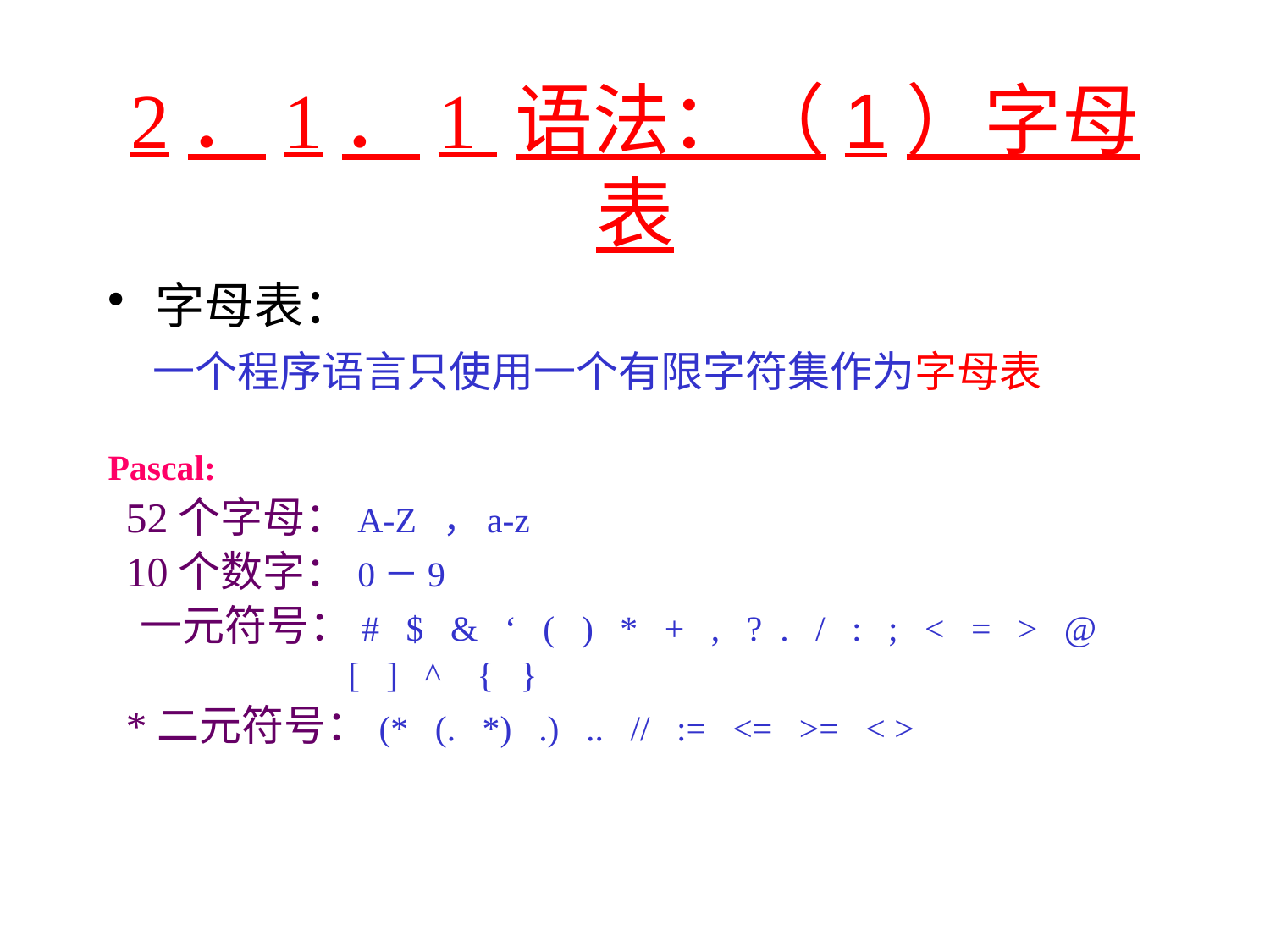

# 2．1．1 语法：（1）字母表
字母表：
   一个程序语言只使用一个有限字符集作为字母表

Pascal:
  52个字母：A-Z  ，a-z
  10个数字：0－9
   一元符号：#   $   &   ‘   (   )   *   +   ,   ?  .   /   :   ;   <   =   >   @
                           [   ]   ^    {   }
  *二元符号：(*   (.   *)   .)   ..   //   :=   <=   >=   < >